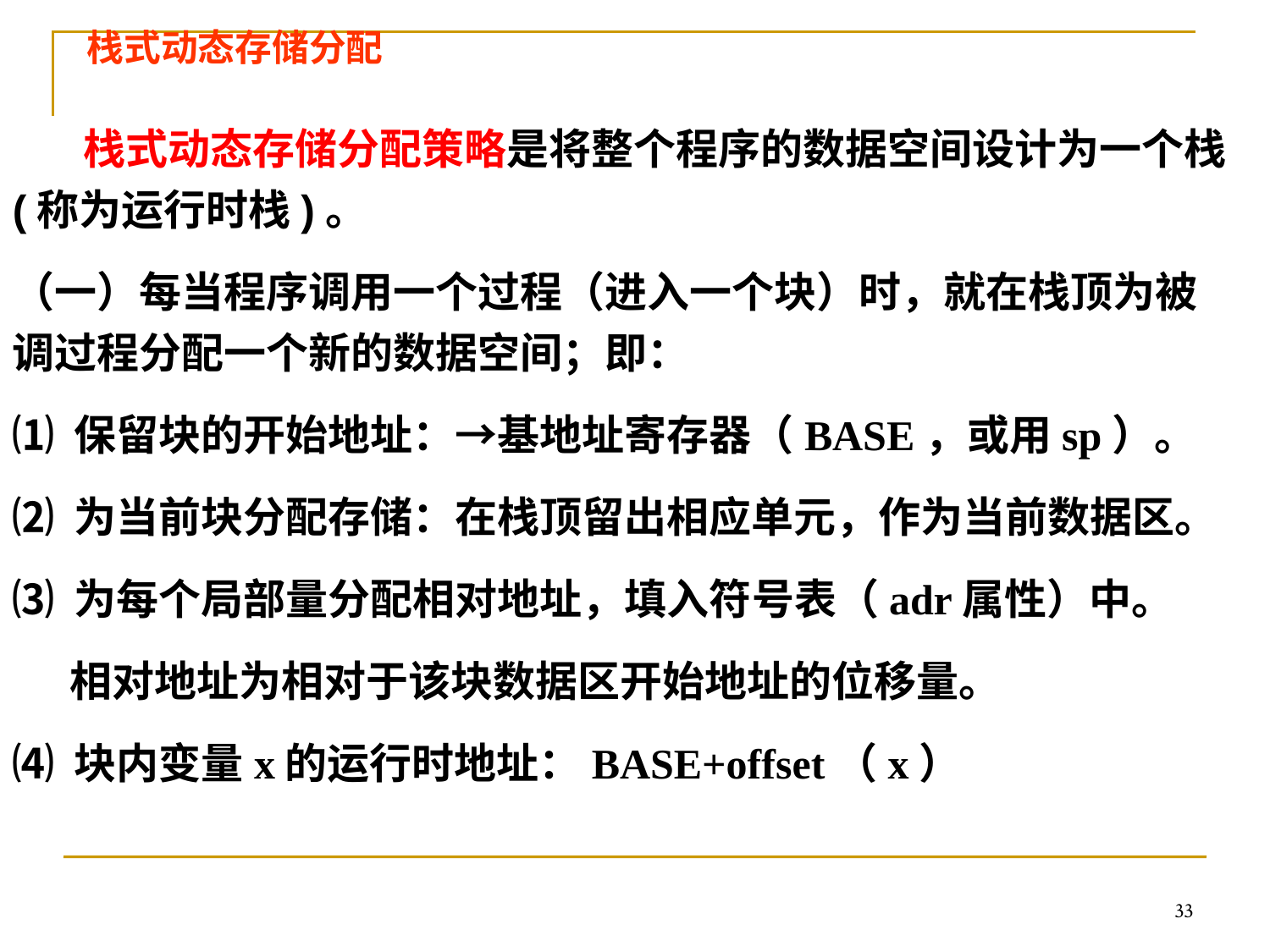

# 栈式动态存储分配
　　栈式动态存储分配策略是将整个程序的数据空间设计为一个栈(称为运行时栈)。
（一）每当程序调用一个过程（进入一个块）时，就在栈顶为被调过程分配一个新的数据空间；即：
⑴ 保留块的开始地址：→基地址寄存器（BASE，或用sp）。
⑵ 为当前块分配存储：在栈顶留出相应单元，作为当前数据区。
⑶ 为每个局部量分配相对地址，填入符号表（adr属性）中。
     相对地址为相对于该块数据区开始地址的位移量。
⑷ 块内变量x的运行时地址：BASE+offset（x）
33